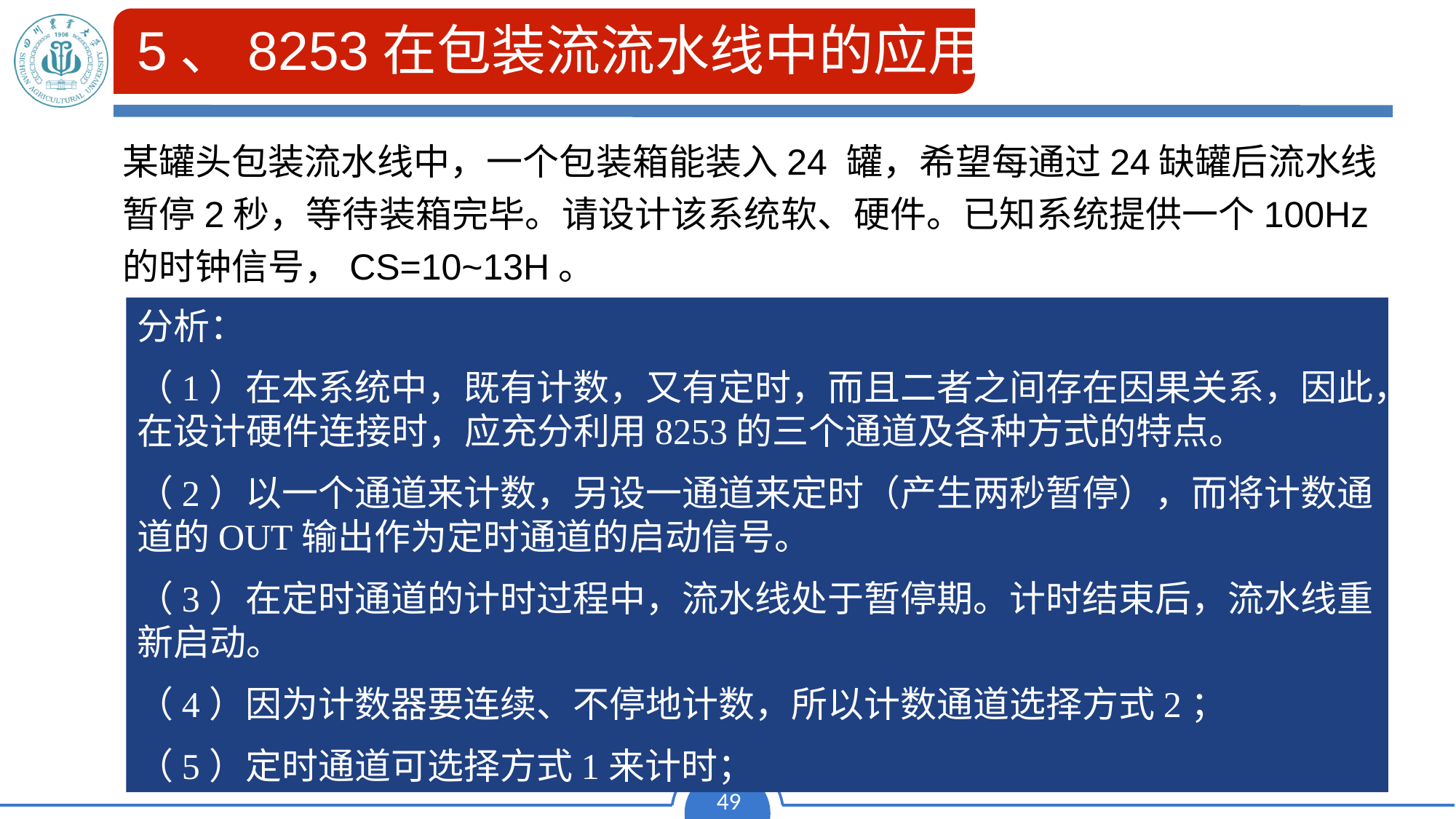

# 5、8253在包装流流水线中的应用
某罐头包装流水线中，一个包装箱能装入24 罐，希望每通过24缺罐后流水线暂停2秒，等待装箱完毕。请设计该系统软、硬件。已知系统提供一个100Hz的时钟信号，CS=10~13H。
分析：
（1）在本系统中，既有计数，又有定时，而且二者之间存在因果关系，因此，在设计硬件连接时，应充分利用8253的三个通道及各种方式的特点。
（2）以一个通道来计数，另设一通道来定时（产生两秒暂停），而将计数通道的OUT输出作为定时通道的启动信号。
（3）在定时通道的计时过程中，流水线处于暂停期。计时结束后，流水线重新启动。
（4）因为计数器要连续、不停地计数，所以计数通道选择方式2；
（5）定时通道可选择方式1来计时；